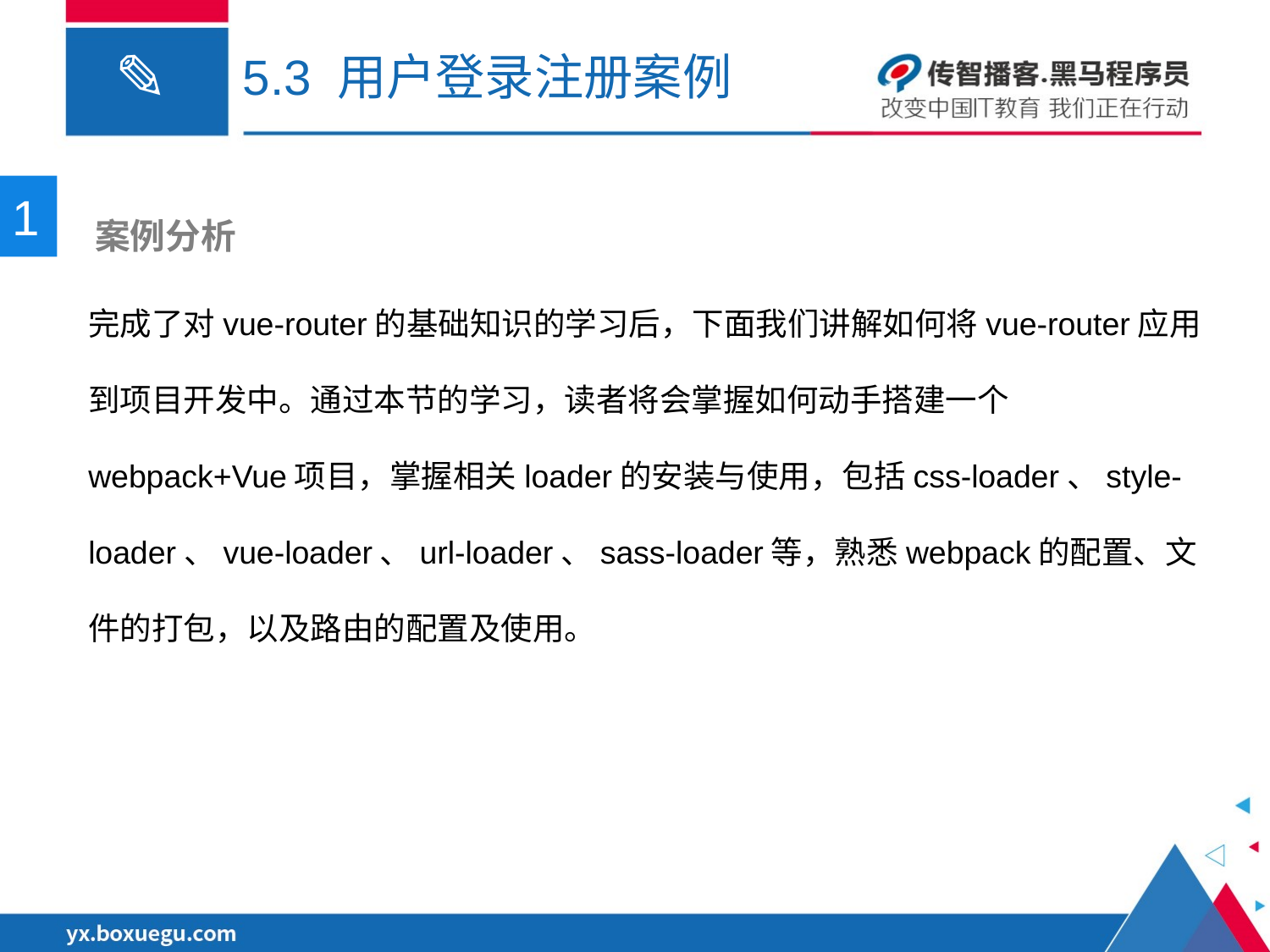

# 5.3 用户登录注册案例

1
  案例分析
完成了对vue-router的基础知识的学习后，下面我们讲解如何将vue-router应用到项目开发中。通过本节的学习，读者将会掌握如何动手搭建一个webpack+Vue项目，掌握相关loader的安装与使用，包括css-loader、style-loader、vue-loader、url-loader、sass-loader等，熟悉webpack的配置、文件的打包，以及路由的配置及使用。